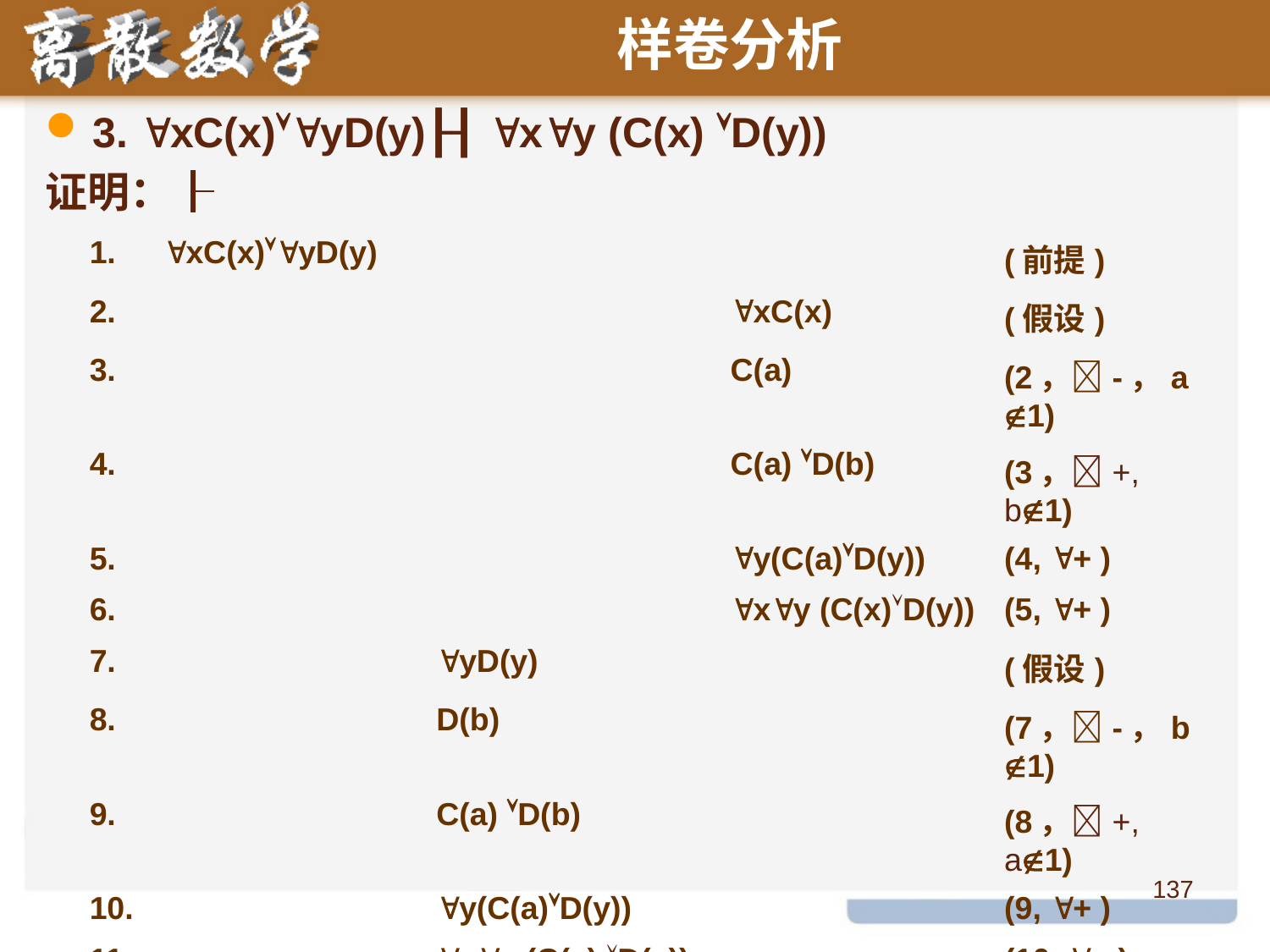

# 样卷分析
3. ∀xC(x)∨∀yD(y)┠┨ ∀x∀y (C(x) ∨D(y))
证明：┠

| 1. | ∀xC(x)∨∀yD(y) |  |  | (前提) |
| --- | --- | --- | --- | --- |
| 2. |  |  | ∀xC(x) | (假设) |
| 3. |  |  | C(a) | (2，∀-，a∉1) |
| 4. |  |  | C(a) ∨D(b) | (3，∨+, b∉1) |
| 5. |  |  | ∀y(C(a)∨D(y)) | (4, ∀+ ) |
| 6. |  |  | ∀x∀y (C(x)∨D(y)) | (5, ∀+ ) |
| 7. |  | ∀yD(y) |  | (假设) |
| 8. |  | D(b) |  | (7，∀-，b∉1) |
| 9. |  | C(a) ∨D(b) |  | (8，∨+, a∉1) |
| 10. |  | ∀y(C(a)∨D(y)) |  | (9, ∀+ ) |
| 11. |  | ∀x∀y (C(x) ∨D(y)) |  | (10, ∀+ ) |
| 12. | ∀x∀y (C(x)∨D(y)) |  |  | (2,6,7,11, ∨- ) |
137